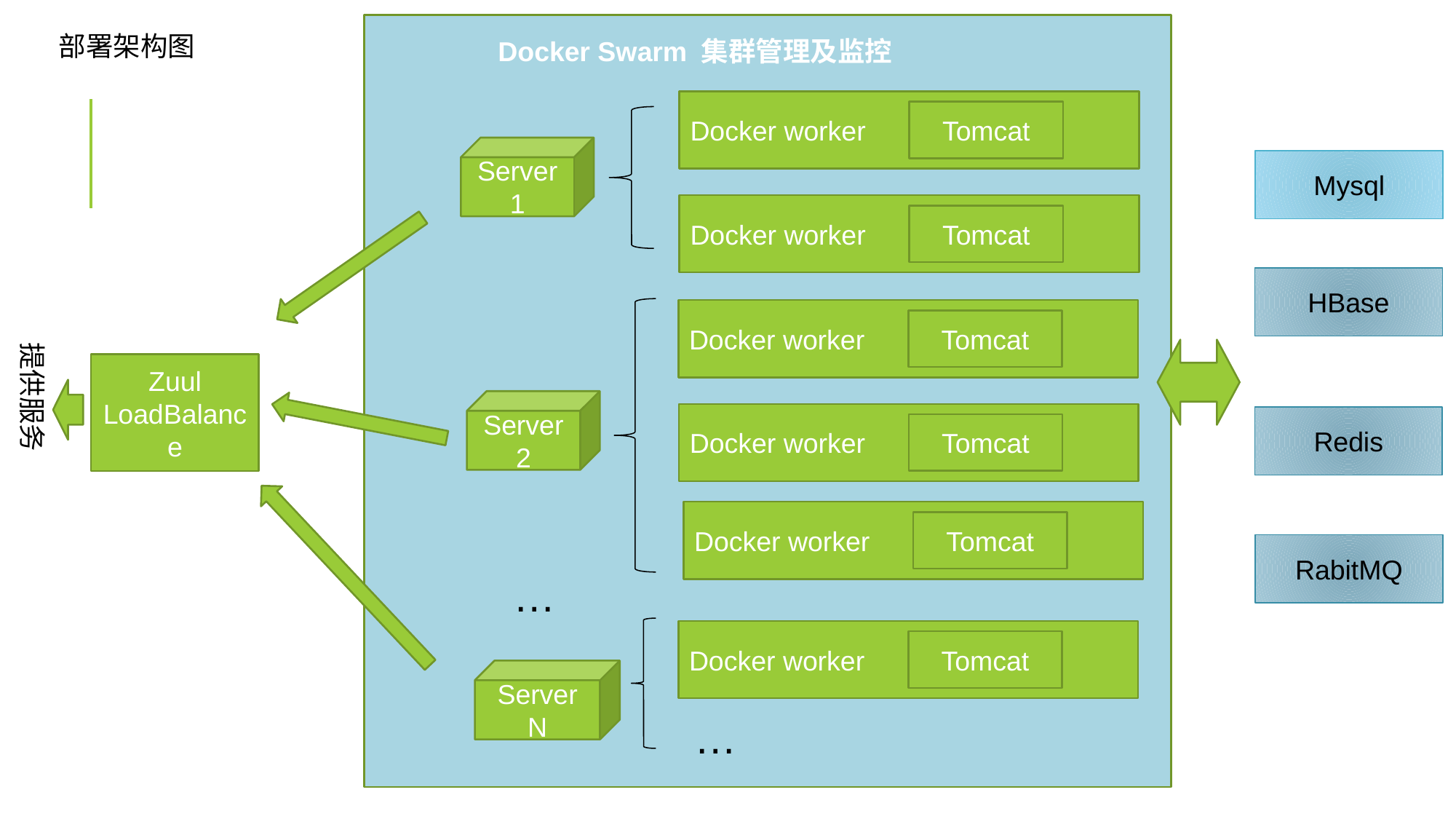

部署架构图
Docker Swarm 集群管理及监控
Docker worker
Tomcat

Server1
Mysql
Docker worker
Tomcat

HBase

Docker worker
Tomcat
提供服务

Zuul
LoadBalance

Server2
Docker worker
Tomcat

Redis
Docker worker
Tomcat
RabitMQ

…

Docker worker
Tomcat
Server N
…